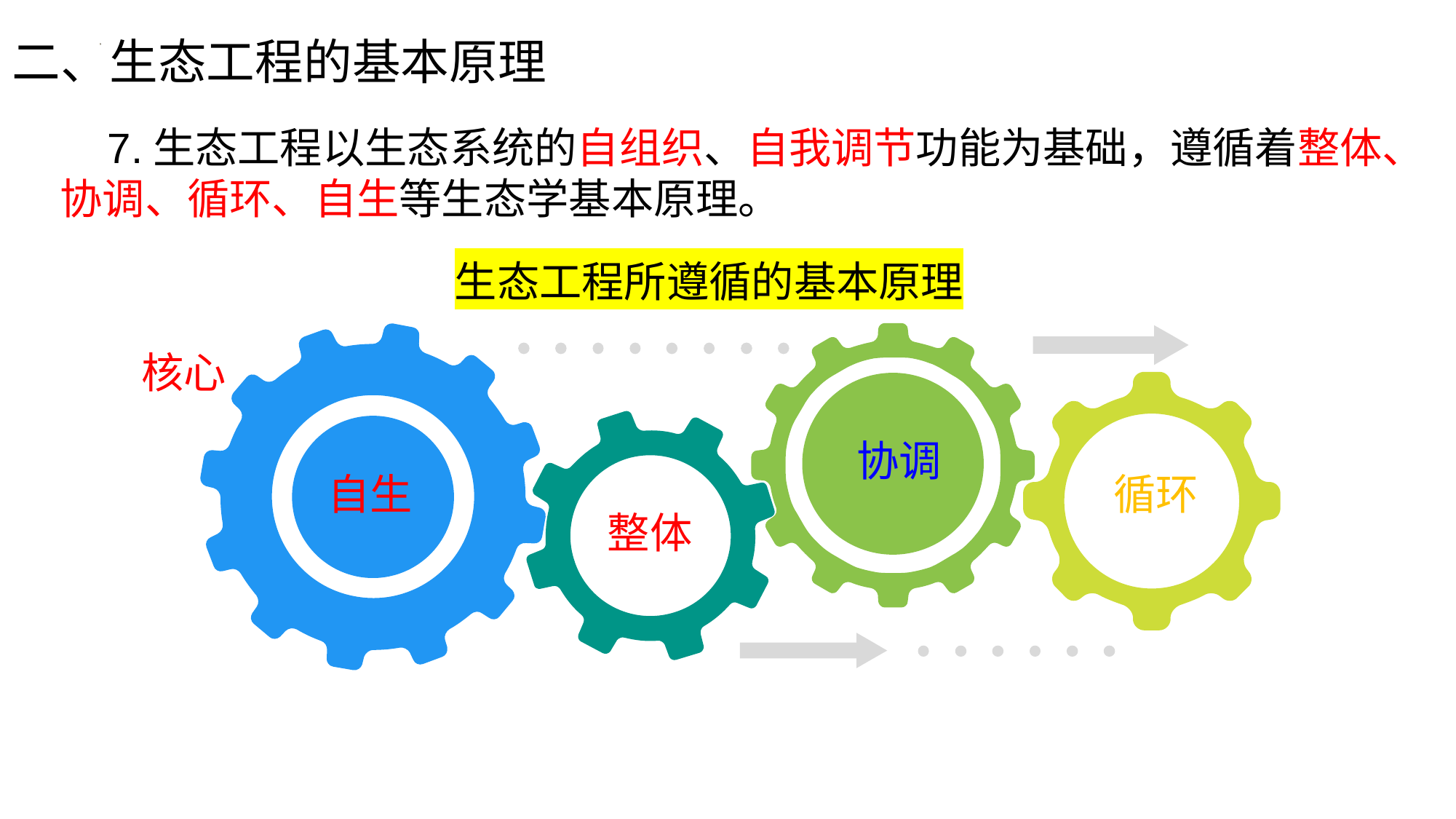

二、生态工程的基本原理
    7.生态工程以生态系统的自组织、自我调节功能为基础，遵循着整体、协调、循环、自生等生态学基本原理。
生态工程所遵循的基本原理

核心

协调
自生
循环
整体